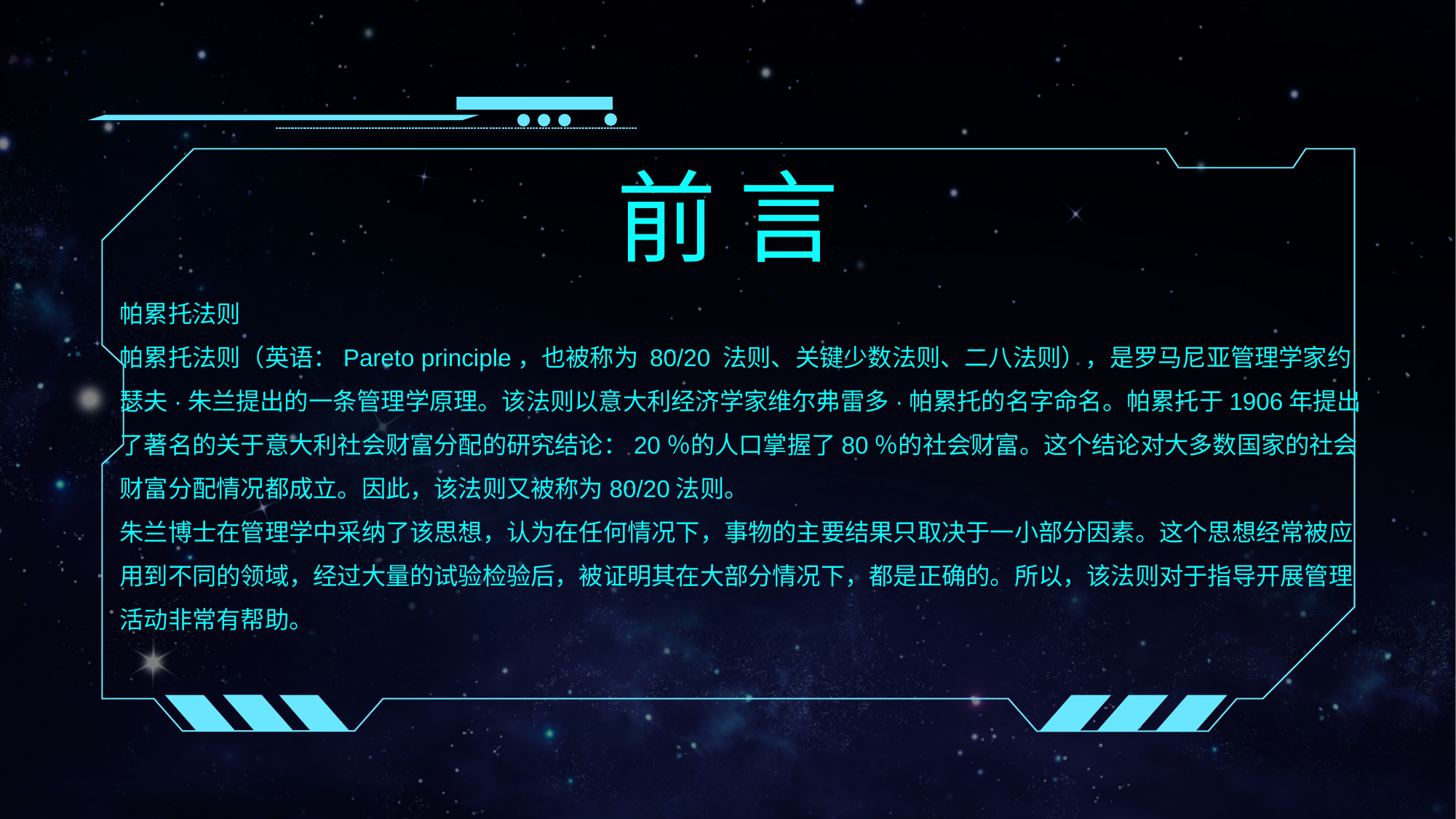

前 言

帕累托法则
帕累托法则（英语：Pareto principle，也被称为 80/20 法则、关键少数法则、二八法则），是罗马尼亚管理学家约瑟夫·朱兰提出的一条管理学原理。该法则以意大利经济学家维尔弗雷多·帕累托的名字命名。帕累托于1906年提出了著名的关于意大利社会财富分配的研究结论：20％的人口掌握了80％的社会财富。这个结论对大多数国家的社会财富分配情况都成立。因此，该法则又被称为80/20法则。
朱兰博士在管理学中采纳了该思想，认为在任何情况下，事物的主要结果只取决于一小部分因素。这个思想经常被应用到不同的领域，经过大量的试验检验后，被证明其在大部分情况下，都是正确的。所以，该法则对于指导开展管理活动非常有帮助。